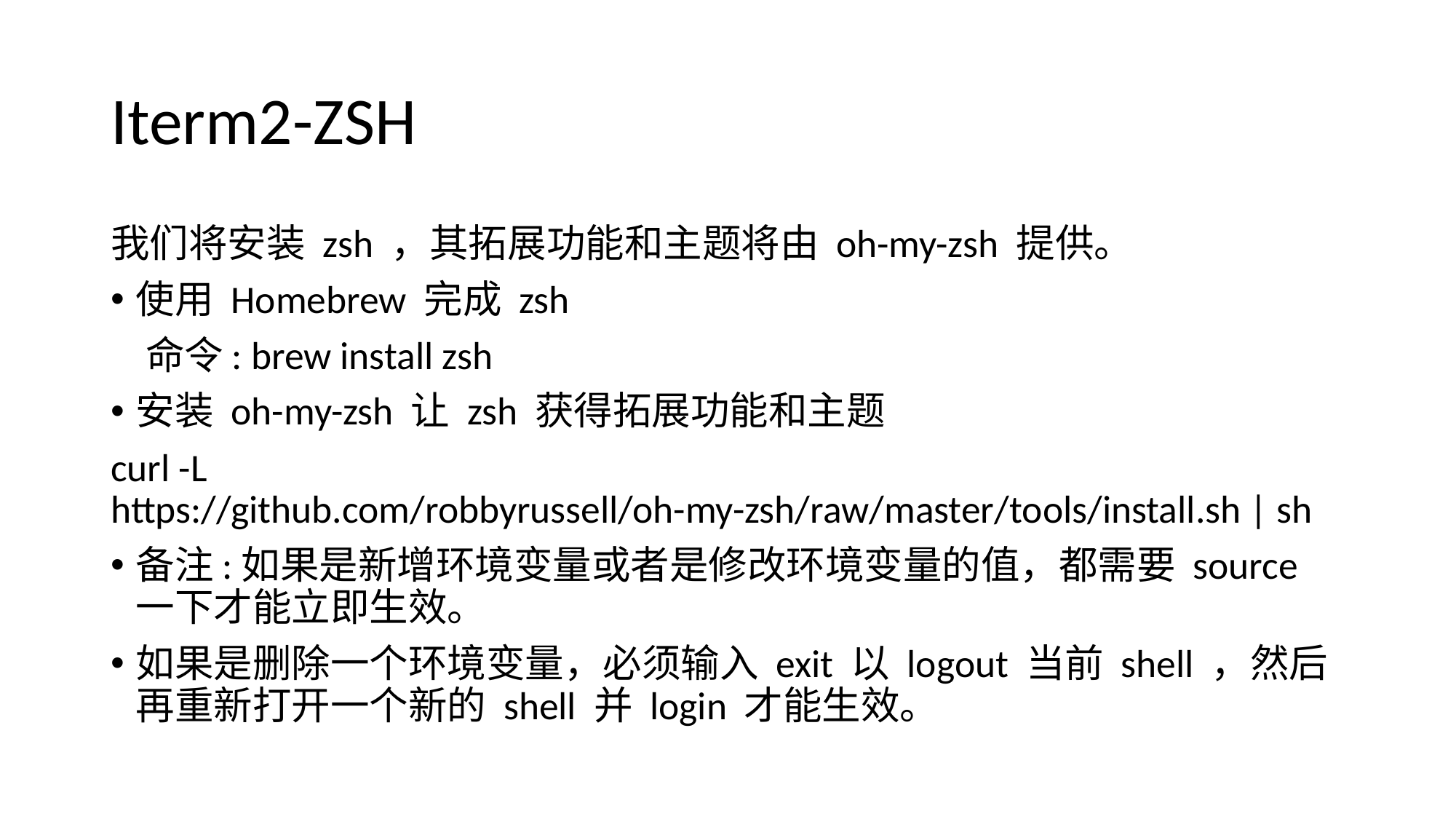

# Iterm2-ZSH
我们将安装 zsh ，其拓展功能和主题将由 oh-my-zsh 提供。
使用 Homebrew 完成 zsh
   命令: brew install zsh
安装 oh-my-zsh 让 zsh 获得拓展功能和主题
curl -L https://github.com/robbyrussell/oh-my-zsh/raw/master/tools/install.sh | sh
备注:如果是新增环境变量或者是修改环境变量的值，都需要 source 一下才能立即生效。
如果是删除一个环境变量，必须输入 exit 以 logout 当前 shell ，然后再重新打开一个新的 shell 并 login 才能生效。